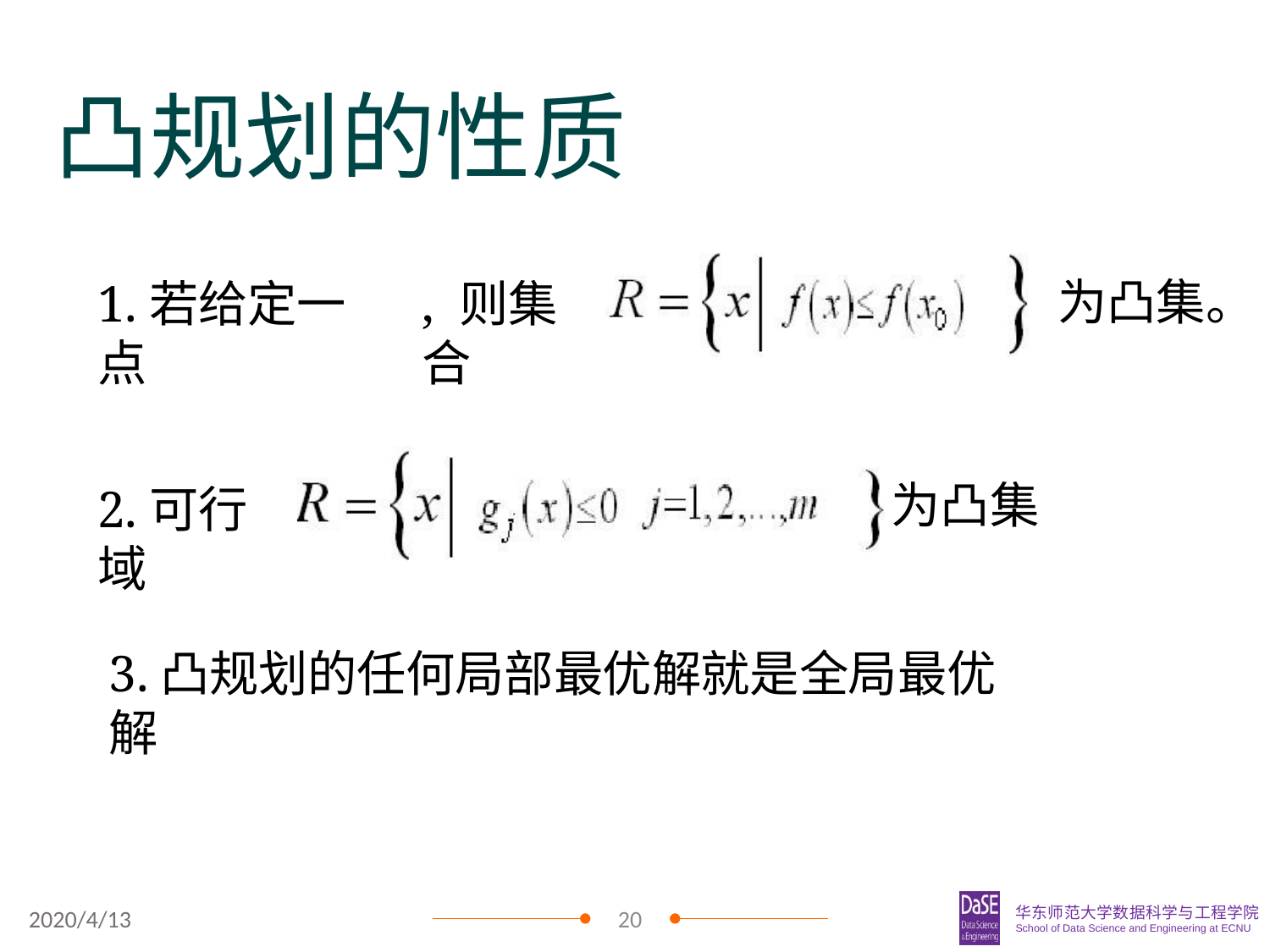

凸规划的性质

1.若给定一点
, 则集合
为凸集。

为凸集
2.可行域
3.凸规划的任何局部最优解就是全局最优解